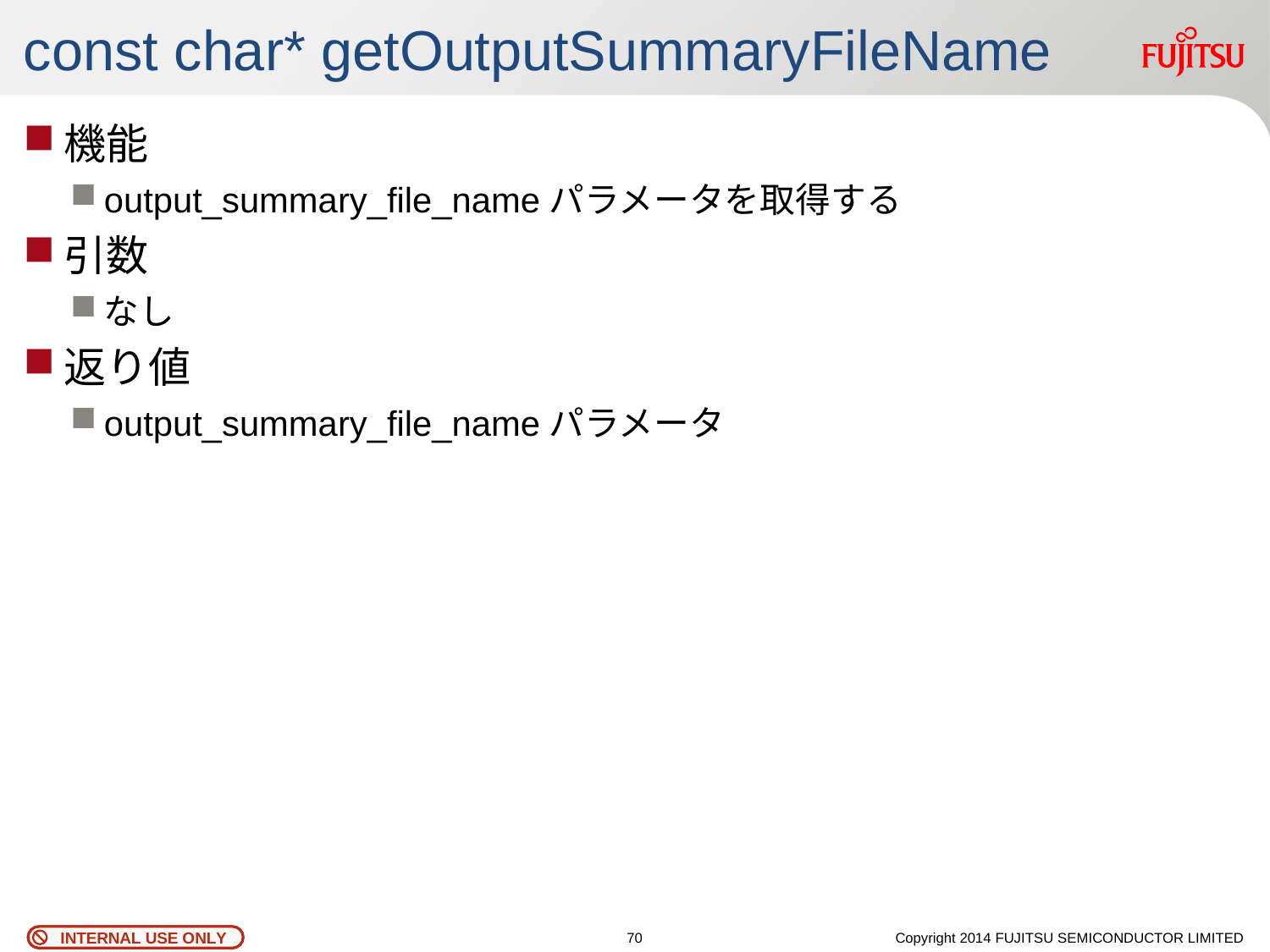

# const char* getOutputSummaryFileName
機能
output_summary_file_nameパラメータを取得する
引数
なし
返り値
output_summary_file_nameパラメータ

70
Copyright 2014 FUJITSU SEMICONDUCTOR LIMITED